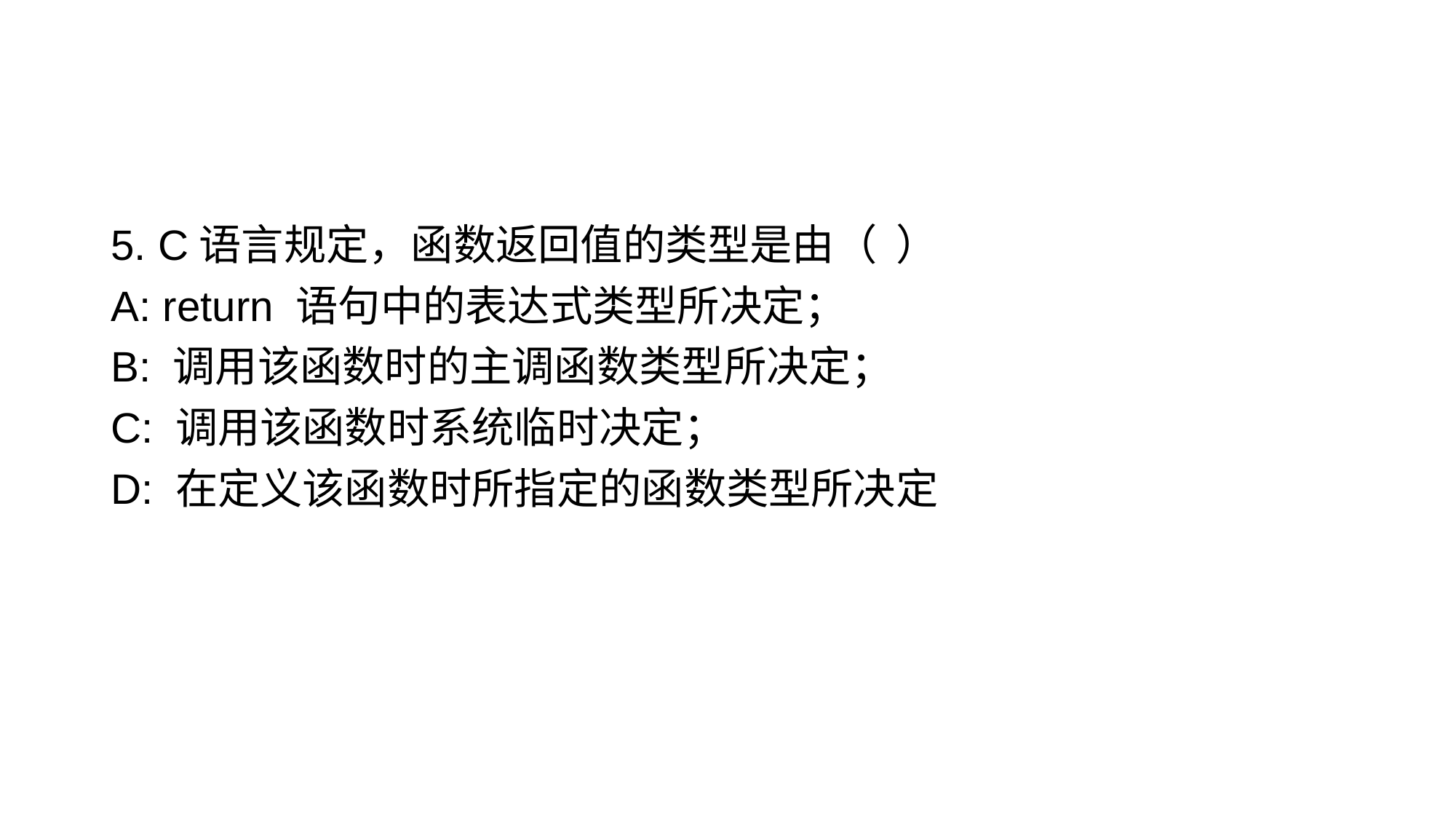

#
5. C语言规定，函数返回值的类型是由（  ）
A: return 语句中的表达式类型所决定；
B: 调用该函数时的主调函数类型所决定；
C: 调用该函数时系统临时决定；
D: 在定义该函数时所指定的函数类型所决定